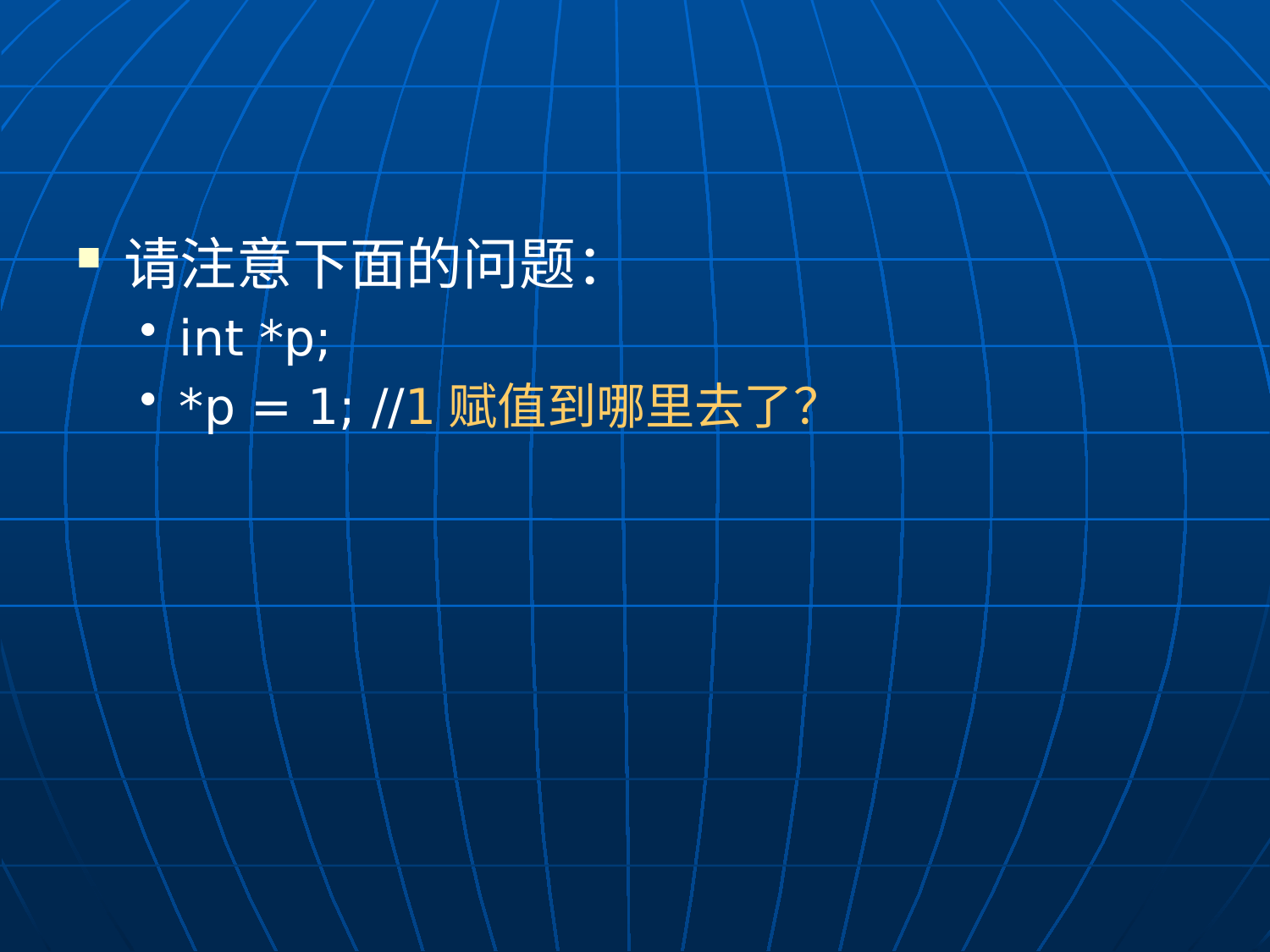

#
请注意下面的问题：
int *p;
*p = 1; //1赋值到哪里去了？